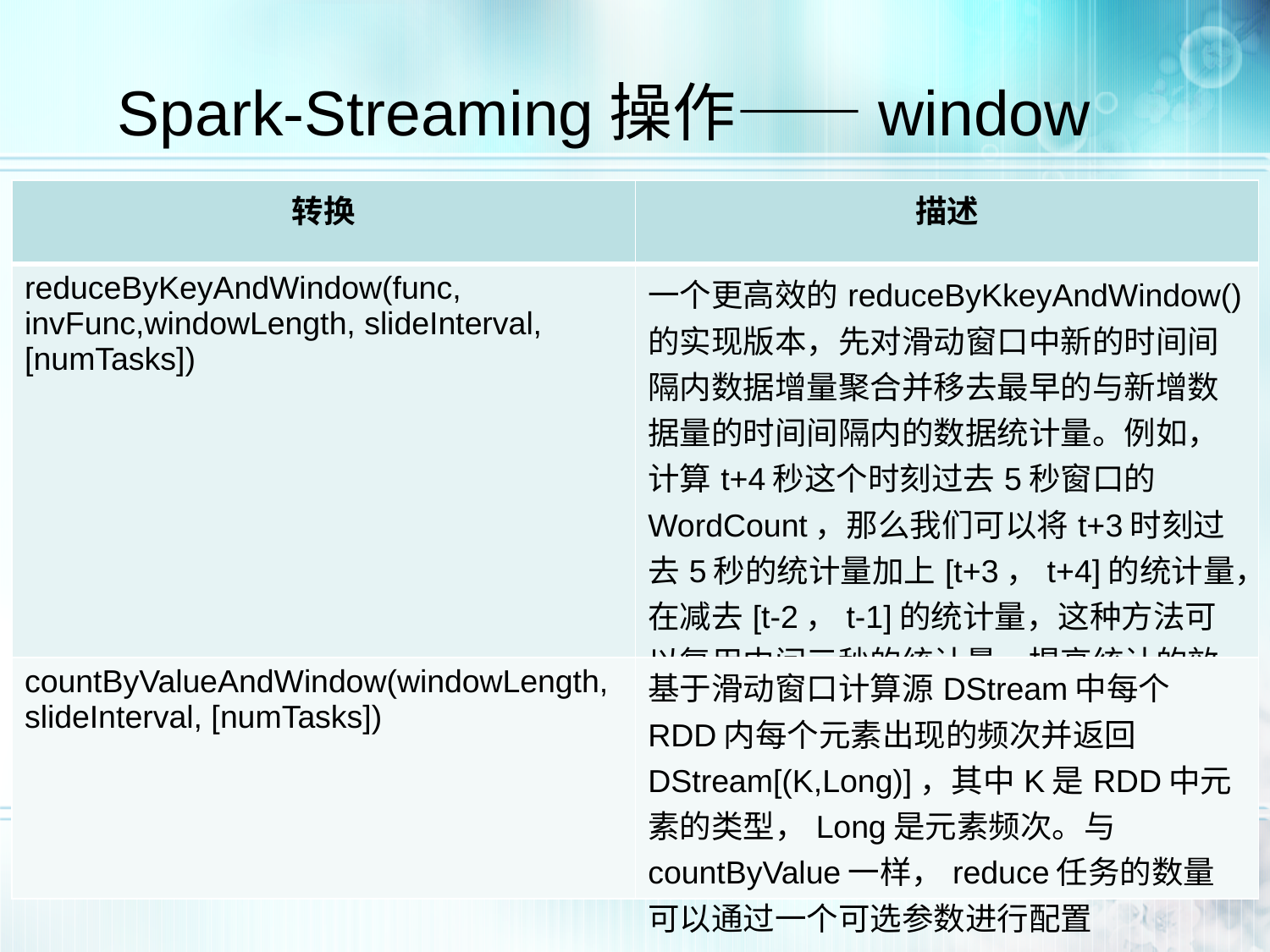

Spark-Streaming操作——window
| 转换 | 描述 |
| --- | --- |
| reduceByKeyAndWindow(func, invFunc,windowLength, slideInterval, [numTasks]) | 一个更高效的reduceByKkeyAndWindow()的实现版本，先对滑动窗口中新的时间间隔内数据增量聚合并移去最早的与新增数据量的时间间隔内的数据统计量。例如，计算t+4秒这个时刻过去5秒窗口的WordCount，那么我们可以将t+3时刻过去5秒的统计量加上[t+3，t+4]的统计量，在减去[t-2，t-1]的统计量，这种方法可以复用中间三秒的统计量，提高统计的效率。 |
| countByValueAndWindow(windowLength,slideInterval, [numTasks]) | 基于滑动窗口计算源DStream中每个RDD内每个元素出现的频次并返回DStream[(K,Long)]，其中K是RDD中元素的类型，Long是元素频次。与countByValue一样，reduce任务的数量可以通过一个可选参数进行配置 |